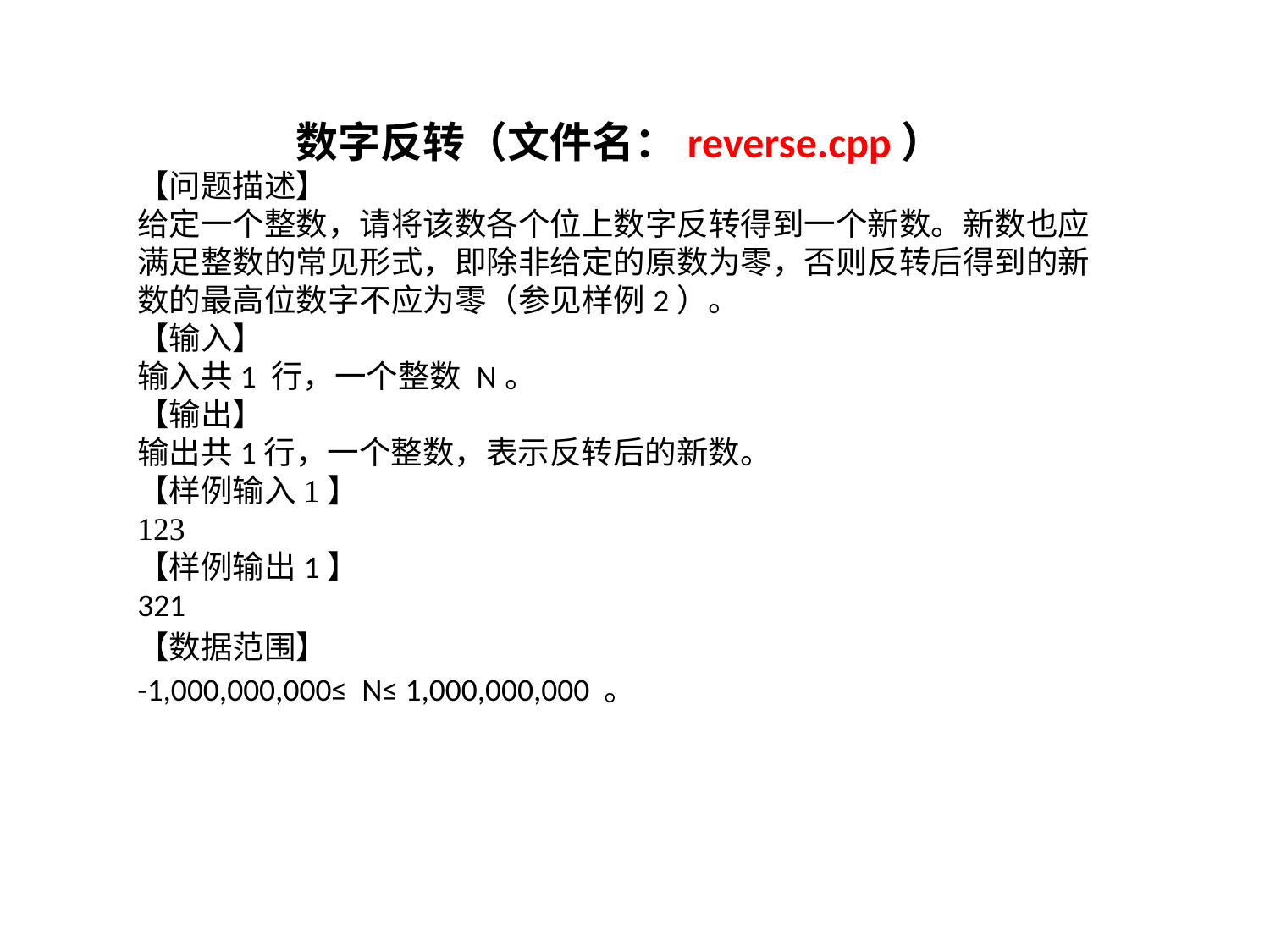

数字反转（文件名：reverse.cpp）
【问题描述】
给定一个整数，请将该数各个位上数字反转得到一个新数。新数也应满足整数的常见形式，即除非给定的原数为零，否则反转后得到的新数的最高位数字不应为零（参见样例2）。
【输入】
输入共1 行，一个整数 N。
【输出】
输出共1行，一个整数，表示反转后的新数。
【样例输入1】
123
【样例输出1】
321
【数据范围】
-1,000,000,000≤  N≤ 1,000,000,000 。